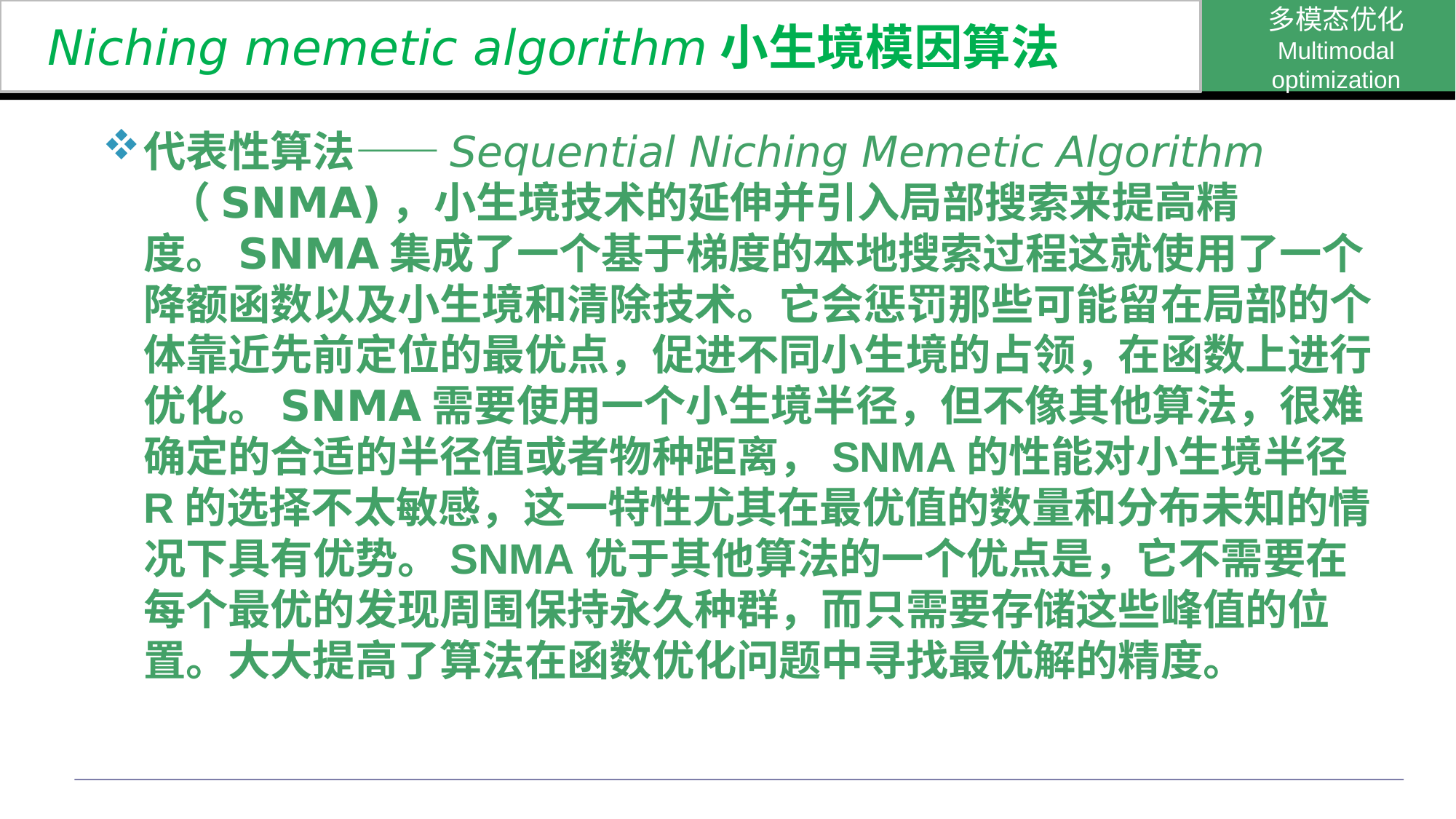

多模态优化
Multimodal optimization
# Niching memetic algorithm小生境模因算法
代表性算法——Sequential Niching Memetic Algorithm
 （SNMA)，小生境技术的延伸并引入局部搜索来提高精度。SNMA集成了一个基于梯度的本地搜索过程这就使用了一个降额函数以及小生境和清除技术。它会惩罚那些可能留在局部的个体靠近先前定位的最优点，促进不同小生境的占领，在函数上进行优化。SNMA需要使用一个小生境半径，但不像其他算法，很难确定的合适的半径值或者物种距离，SNMA的性能对小生境半径R的选择不太敏感，这一特性尤其在最优值的数量和分布未知的情况下具有优势。SNMA优于其他算法的一个优点是，它不需要在每个最优的发现周围保持永久种群，而只需要存储这些峰值的位置。大大提高了算法在函数优化问题中寻找最优解的精度。